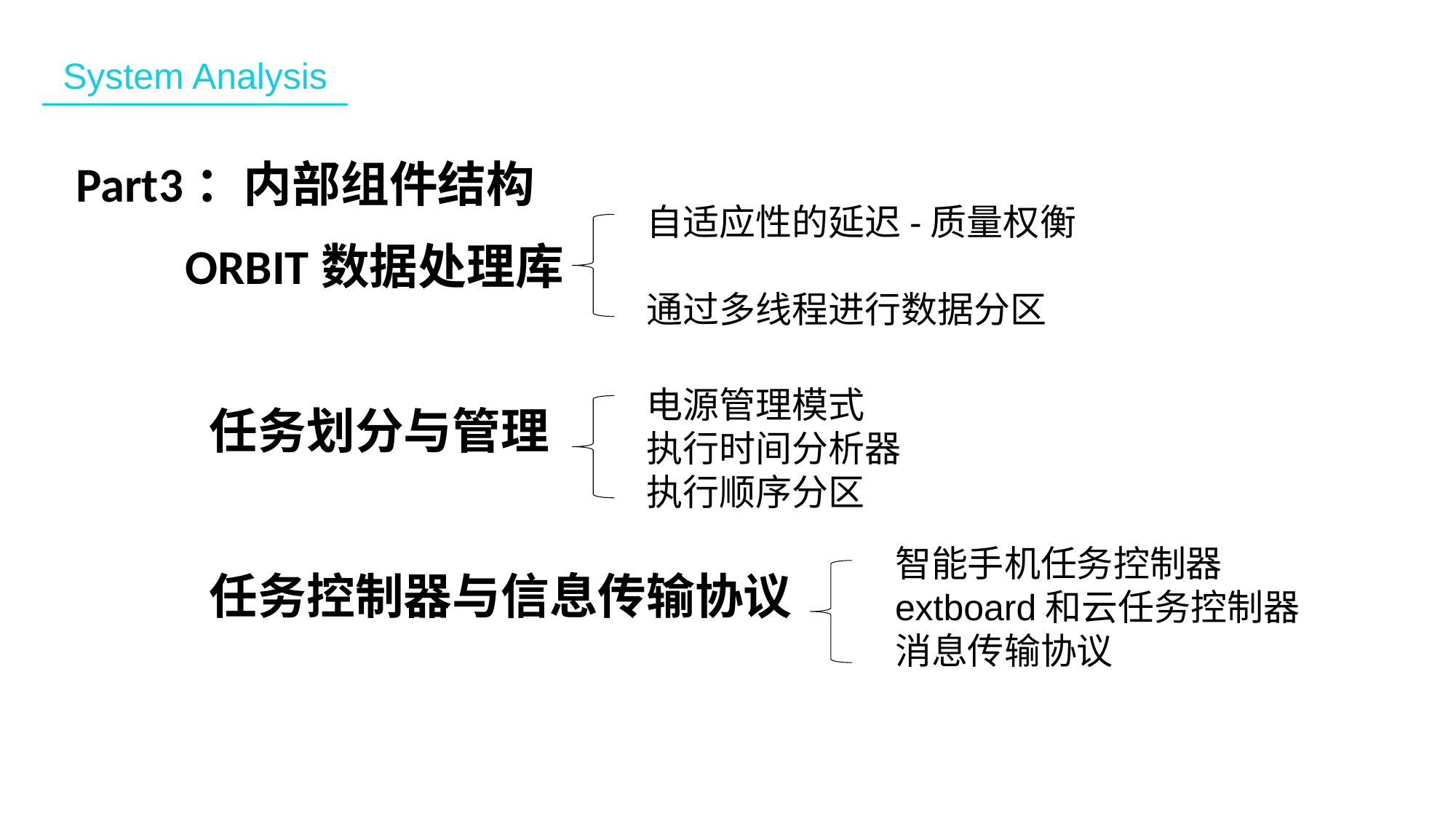

System Analysis
Part3：内部组件结构
          ORBIT数据处理库

           任务划分与管理

           任务控制器与信息传输协议
自适应性的延迟-质量权衡

通过多线程进行数据分区

电源管理模式
执行时间分析器
执行顺序分区

智能手机任务控制器
extboard和云任务控制器
消息传输协议